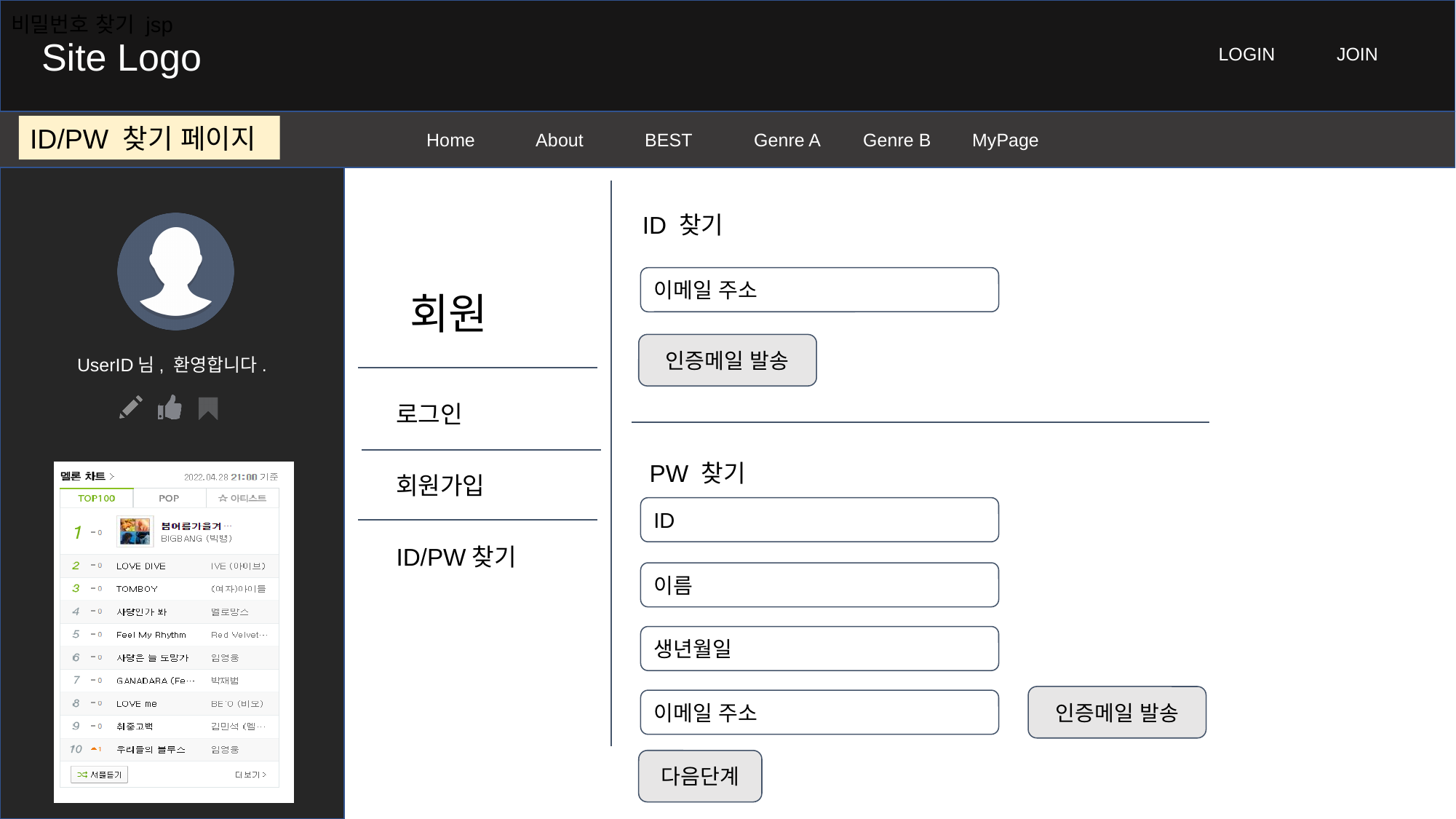

비밀번호 찾기 jsp
ID/PW 찾기 페이지
ID 찾기
이메일 주소
회원
인증메일 발송
로그인
PW 찾기
회원가입
ID
ID/PW찾기
이름
생년월일
인증메일 발송
이메일 주소
다음단계